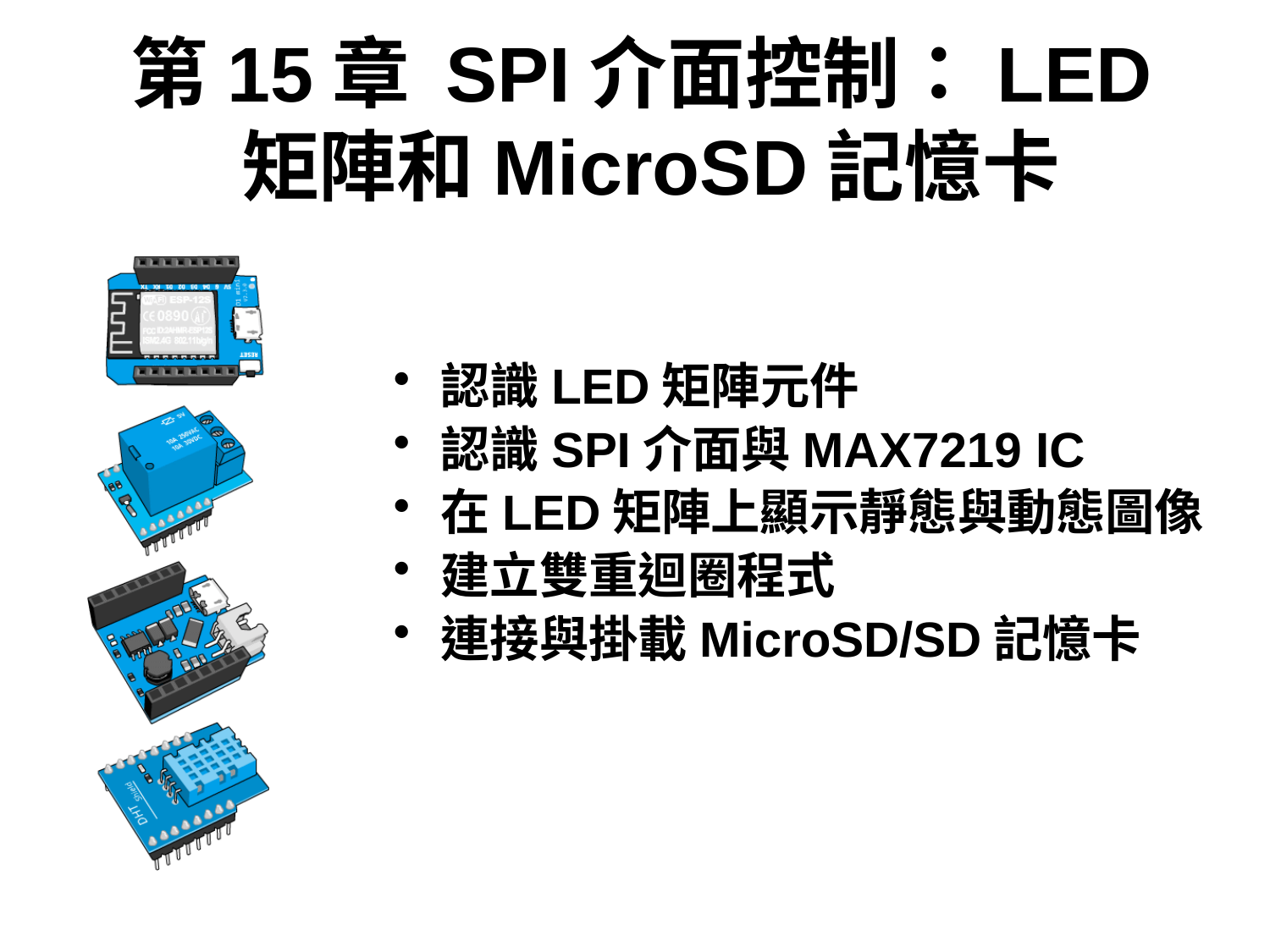

# 第15章 SPI介面控制：LED矩陣和MicroSD記憶卡
認識LED矩陣元件
認識SPI介面與MAX7219 IC
在LED矩陣上顯示靜態與動態圖像
建立雙重迴圈程式
連接與掛載MicroSD/SD記憶卡